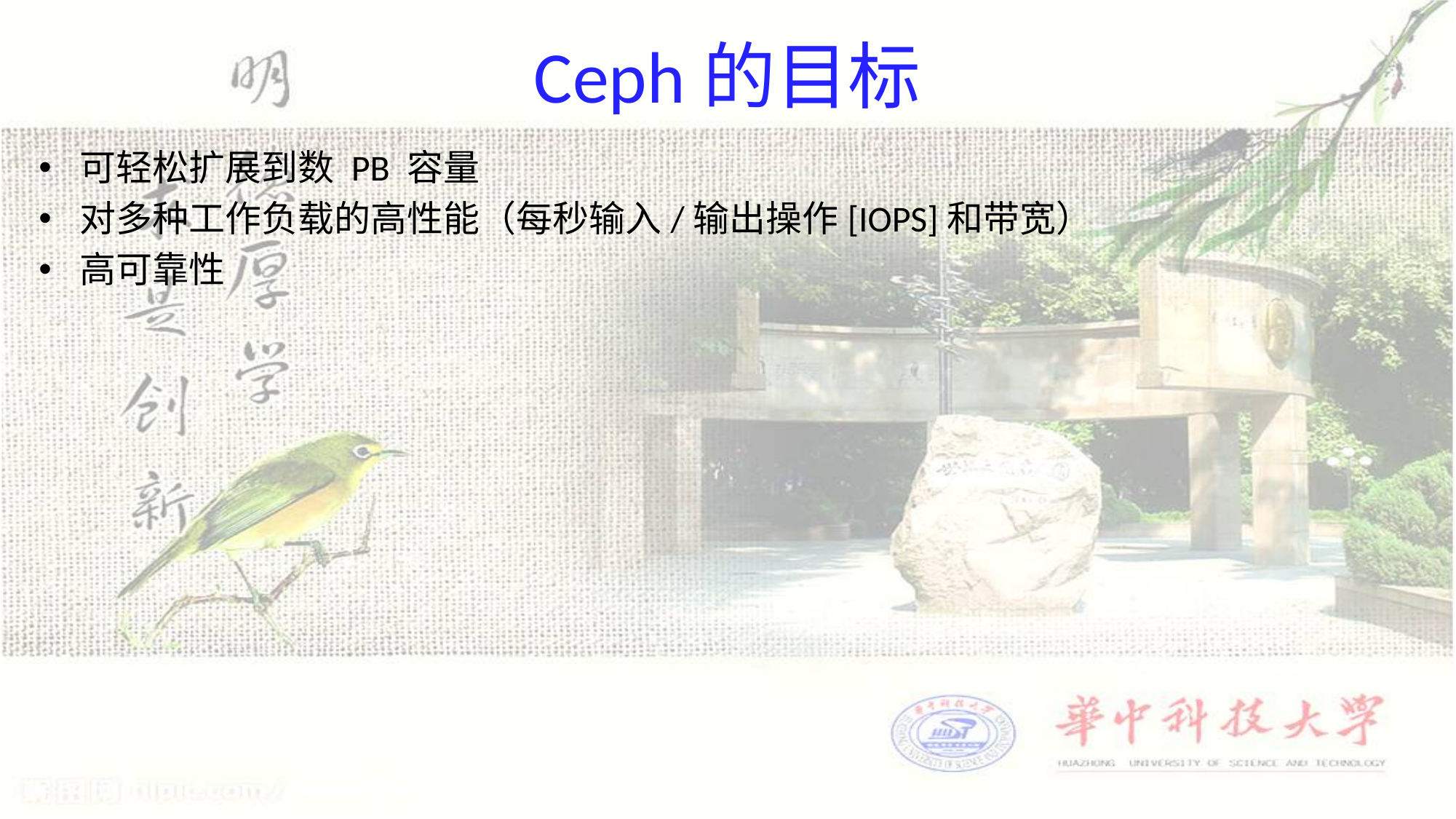

# Ceph的目标
可轻松扩展到数 PB 容量
对多种工作负载的高性能（每秒输入/输出操作[IOPS]和带宽）
高可靠性